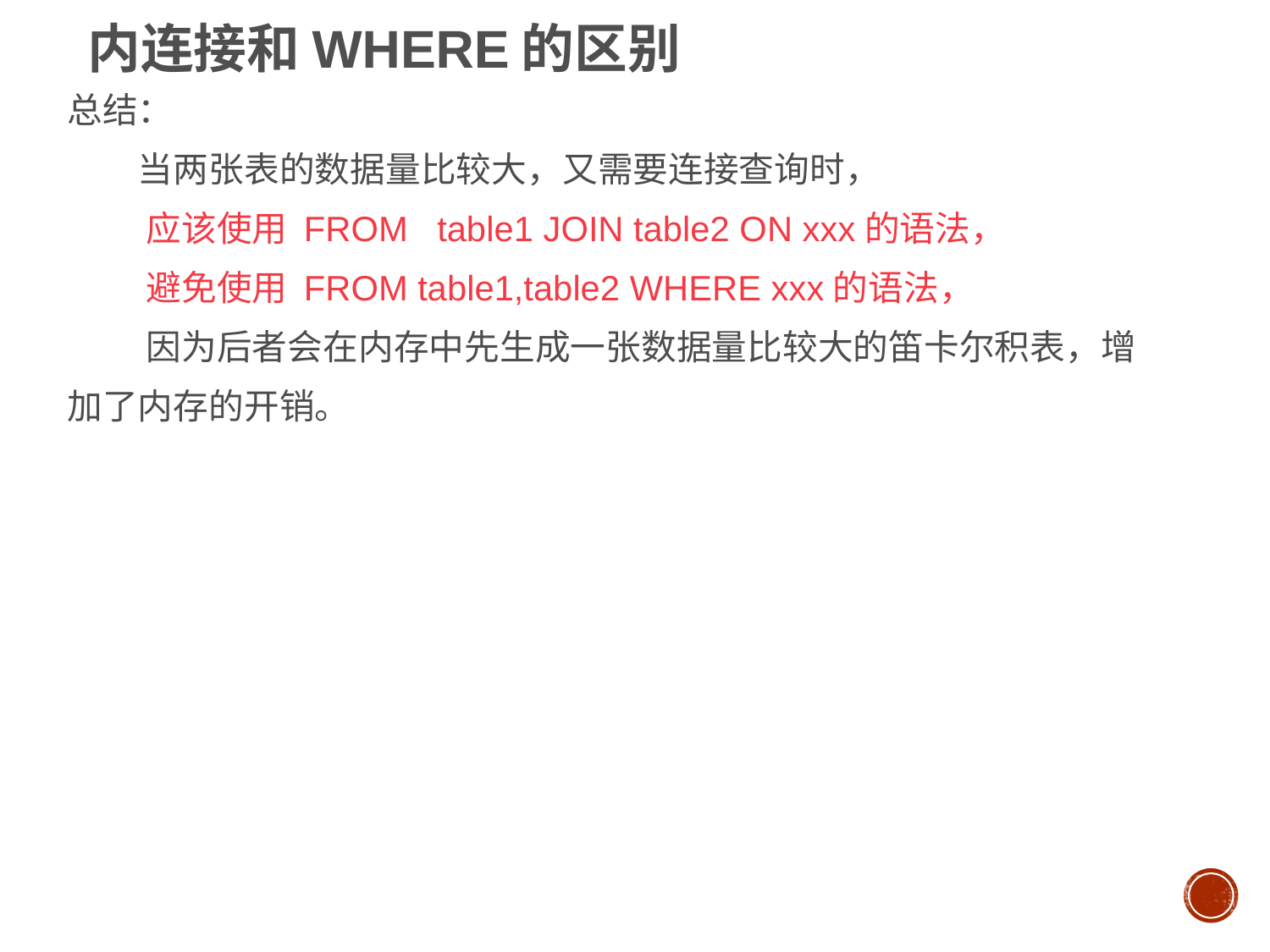

# 内连接和where的区别
总结：
　　当两张表的数据量比较大，又需要连接查询时，
         应该使用 FROM   table1 JOIN table2 ON xxx的语法，
         避免使用 FROM table1,table2 WHERE xxx的语法，
         因为后者会在内存中先生成一张数据量比较大的笛卡尔积表，增
加了内存的开销。